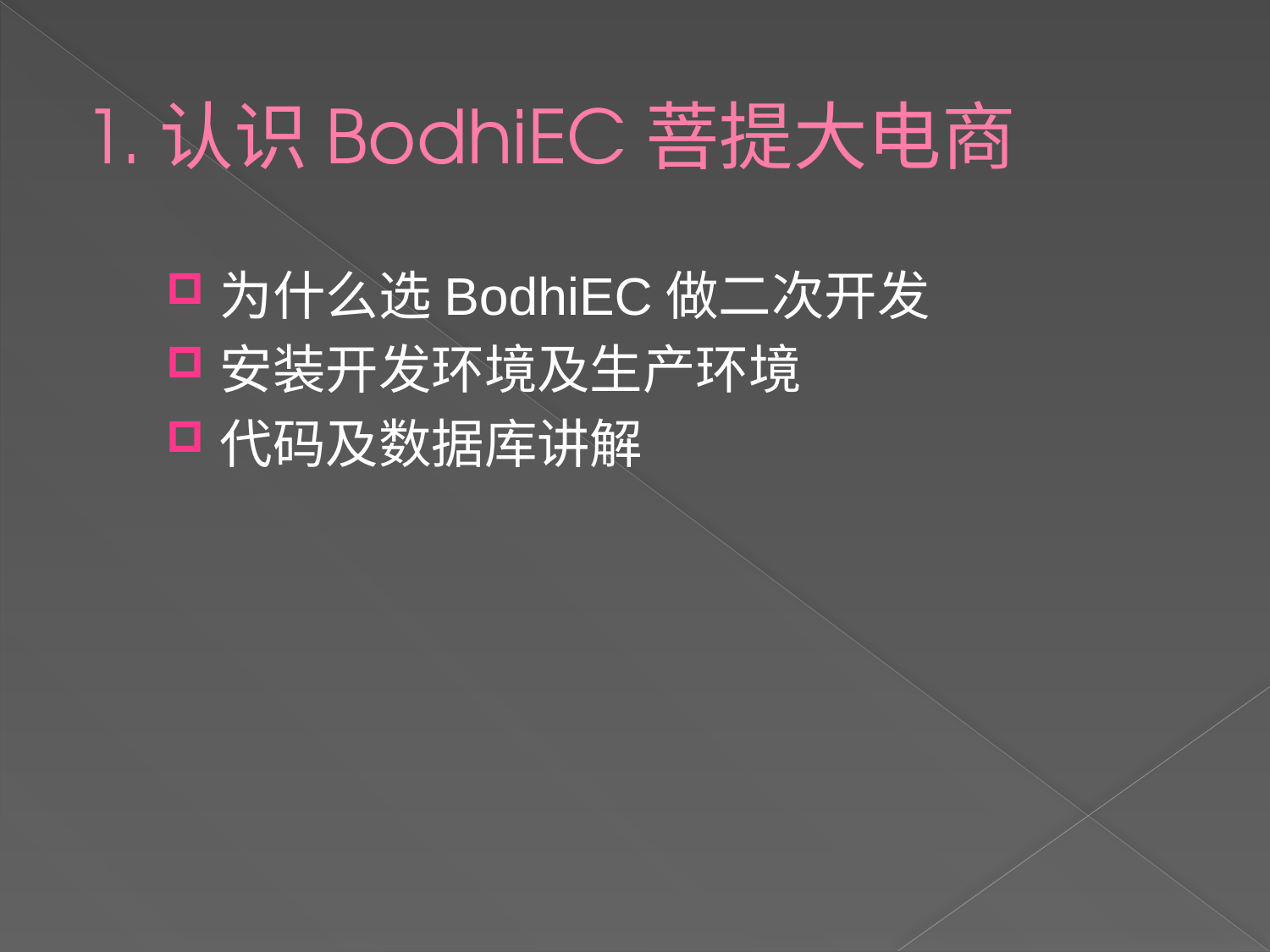

# 1.认识BodhiEC菩提大电商
为什么选BodhiEC做二次开发
安装开发环境及生产环境
代码及数据库讲解